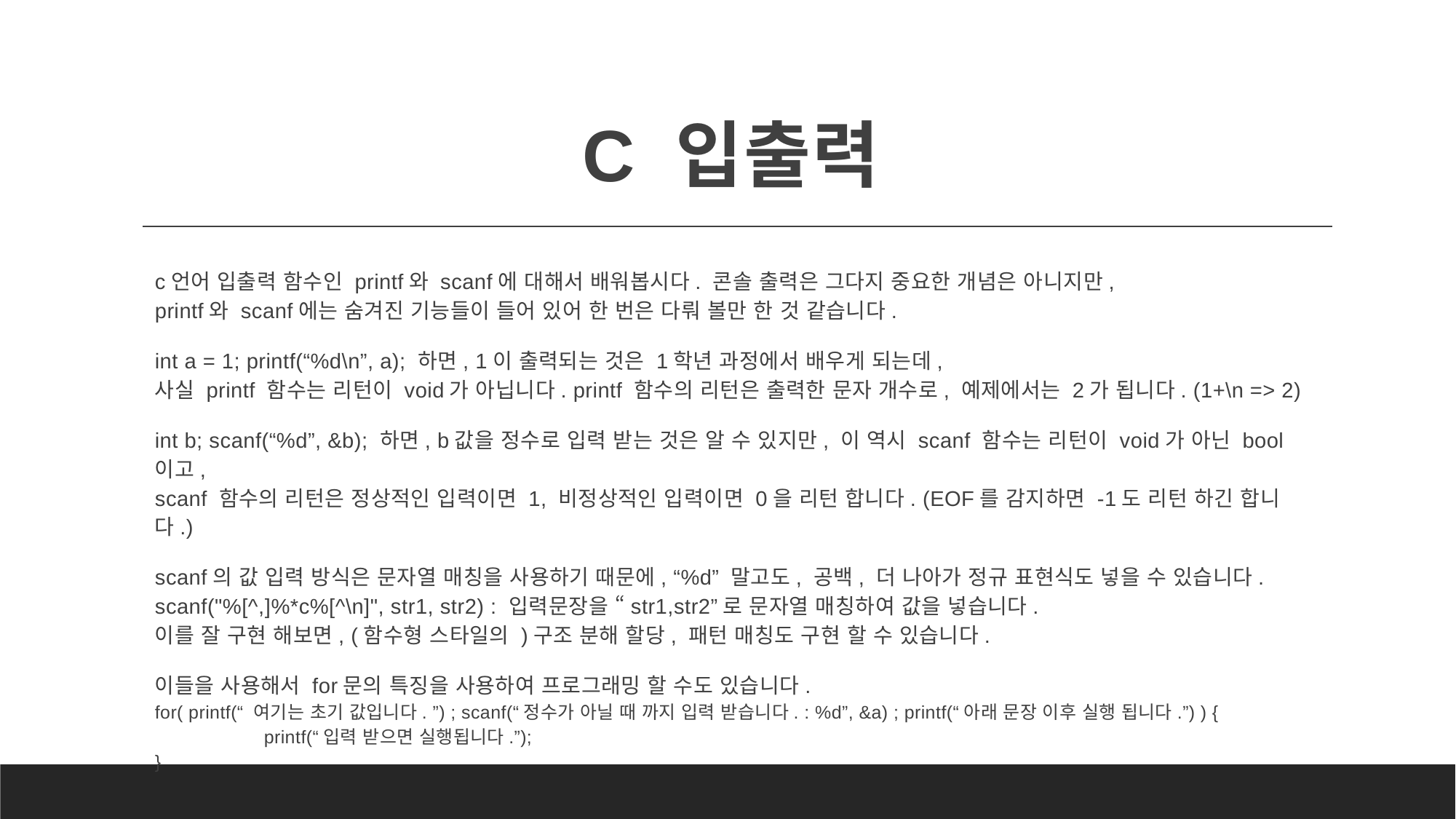

# C 입출력
c언어 입출력 함수인 printf와 scanf에 대해서 배워봅시다. 콘솔 출력은 그다지 중요한 개념은 아니지만,
printf와 scanf에는 숨겨진 기능들이 들어 있어 한 번은 다뤄 볼만 한 것 같습니다.
int a = 1; printf(“%d\n”, a); 하면, 1이 출력되는 것은 1학년 과정에서 배우게 되는데,
사실 printf 함수는 리턴이 void가 아닙니다. printf 함수의 리턴은 출력한 문자 개수로, 예제에서는 2가 됩니다. (1+\n => 2)
int b; scanf(“%d”, &b); 하면, b값을 정수로 입력 받는 것은 알 수 있지만, 이 역시 scanf 함수는 리턴이 void가 아닌 bool이고,
scanf 함수의 리턴은 정상적인 입력이면 1, 비정상적인 입력이면 0을 리턴 합니다. (EOF를 감지하면 -1도 리턴 하긴 합니다.)
scanf의 값 입력 방식은 문자열 매칭을 사용하기 때문에, “%d” 말고도, 공백, 더 나아가 정규 표현식도 넣을 수 있습니다.
scanf("%[^,]%*c%[^\n]", str1, str2) : 입력문장을 “str1,str2”로 문자열 매칭하여 값을 넣습니다.
이를 잘 구현 해보면, (함수형 스타일의 )구조 분해 할당, 패턴 매칭도 구현 할 수 있습니다.
이들을 사용해서 for문의 특징을 사용하여 프로그래밍 할 수도 있습니다.
for( printf(“ 여기는 초기 값입니다. ”) ; scanf(“정수가 아닐 때 까지 입력 받습니다. : %d”, &a) ; printf(“아래 문장 이후 실행 됩니다.”) ) {
	printf(“입력 받으면 실행됩니다.”);
}